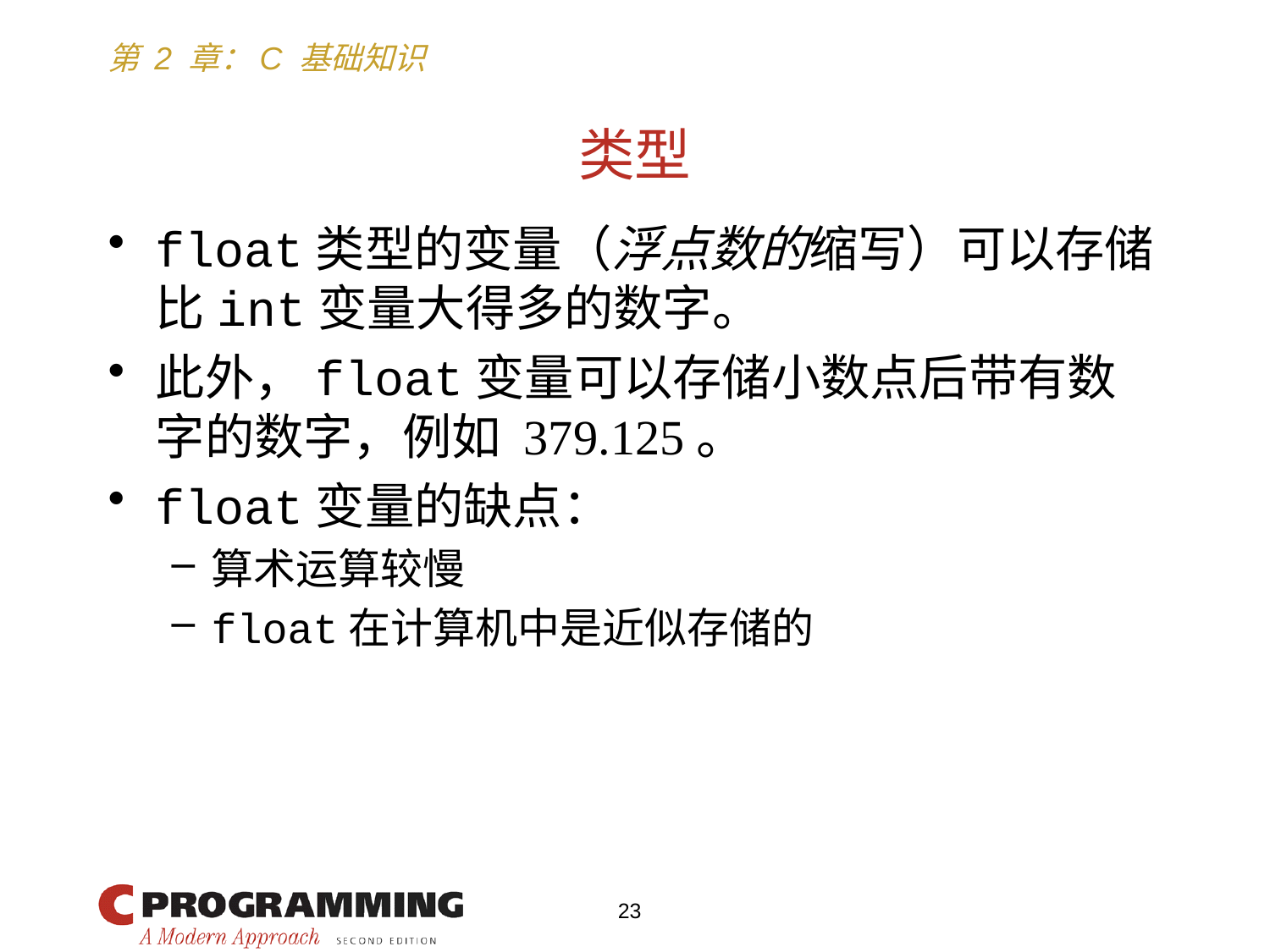

# 类型
float类型的变量（浮点数的缩写）可以存储比int变量大得多的数字。
此外，float变量可以存储小数点后带有数字的数字，例如 379.125。
float变量的缺点：
算术运算较慢
float在计算机中是近似存储的

23